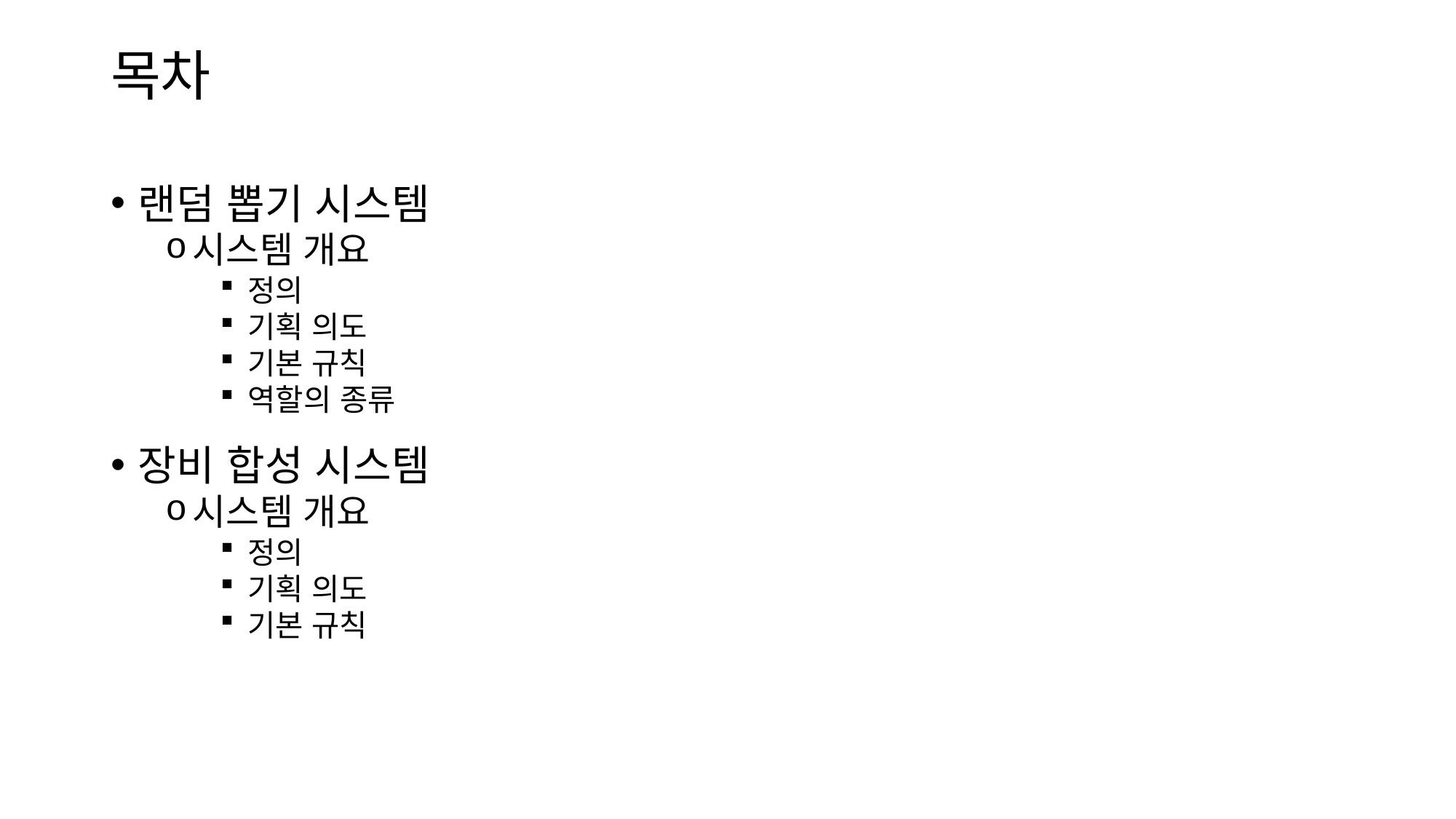

# 목차
랜덤 뽑기 시스템
시스템 개요
정의
기획 의도
기본 규칙
역할의 종류
장비 합성 시스템
시스템 개요
정의
기획 의도
기본 규칙